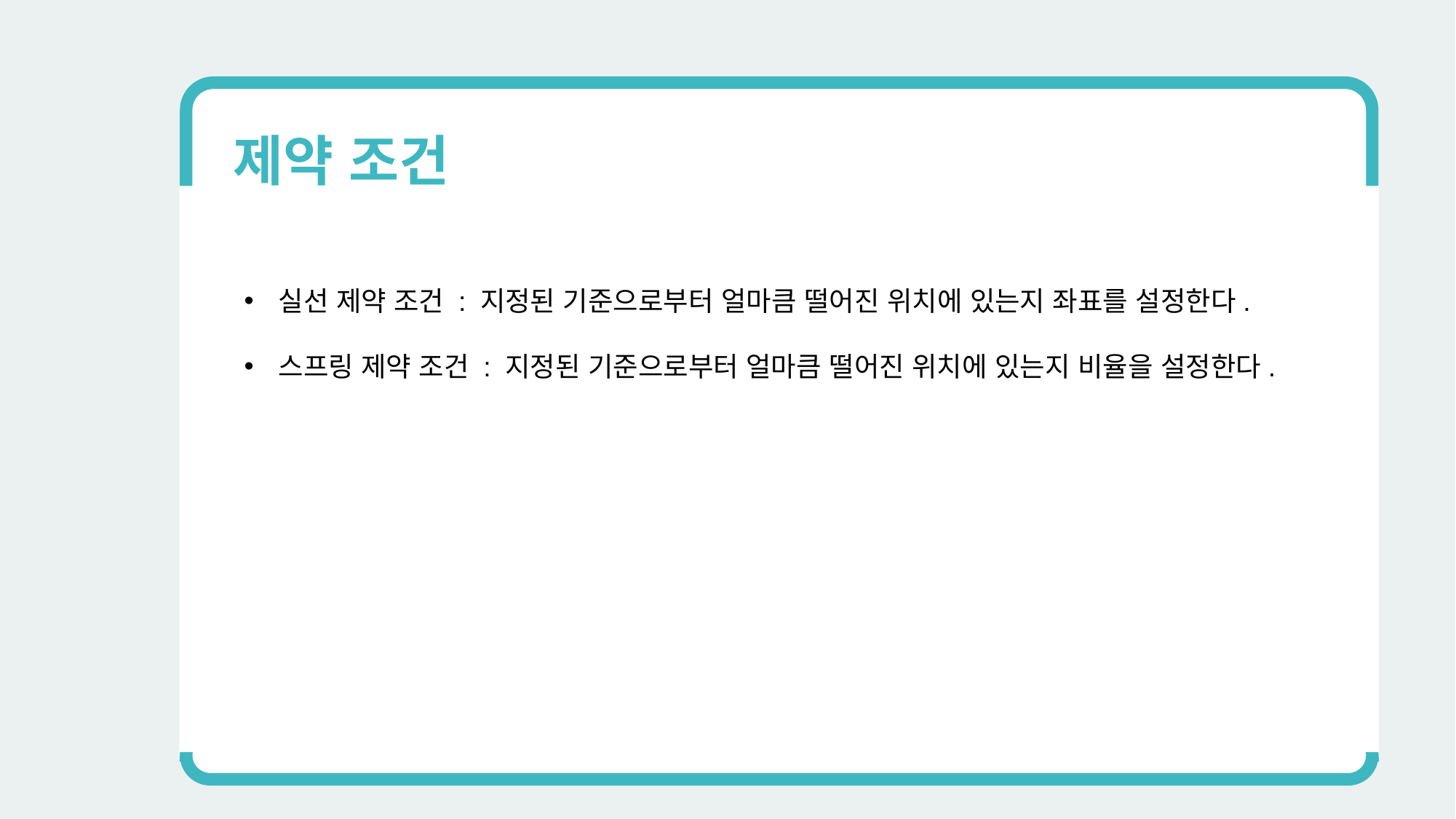

제약 조건

실선 제약 조건 : 지정된 기준으로부터 얼마큼 떨어진 위치에 있는지 좌표를 설정한다.
스프링 제약 조건 : 지정된 기준으로부터 얼마큼 떨어진 위치에 있는지 비율을 설정한다.